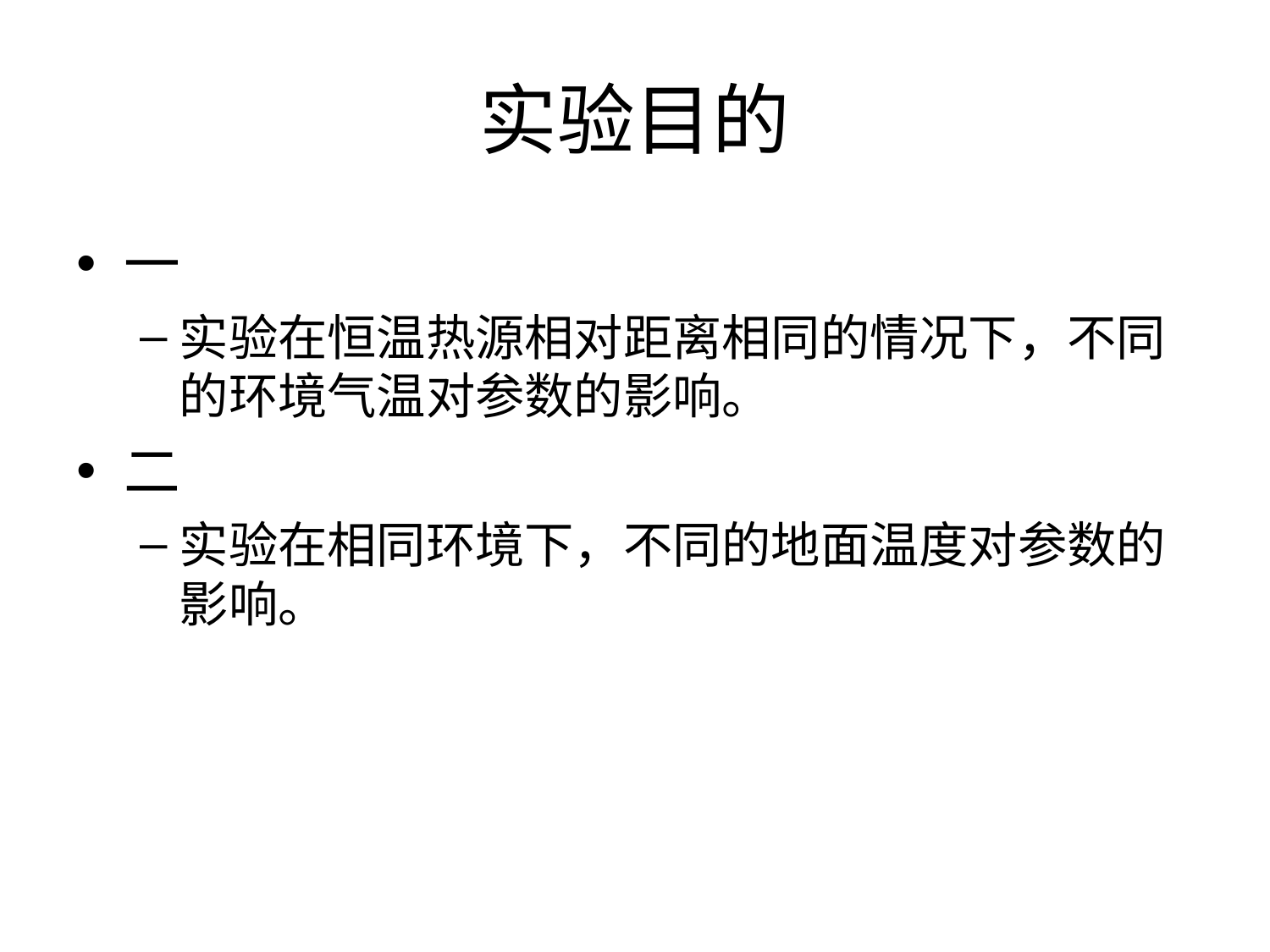

# 实验目的
一
实验在恒温热源相对距离相同的情况下，不同的环境气温对参数的影响。
二
实验在相同环境下，不同的地面温度对参数的影响。